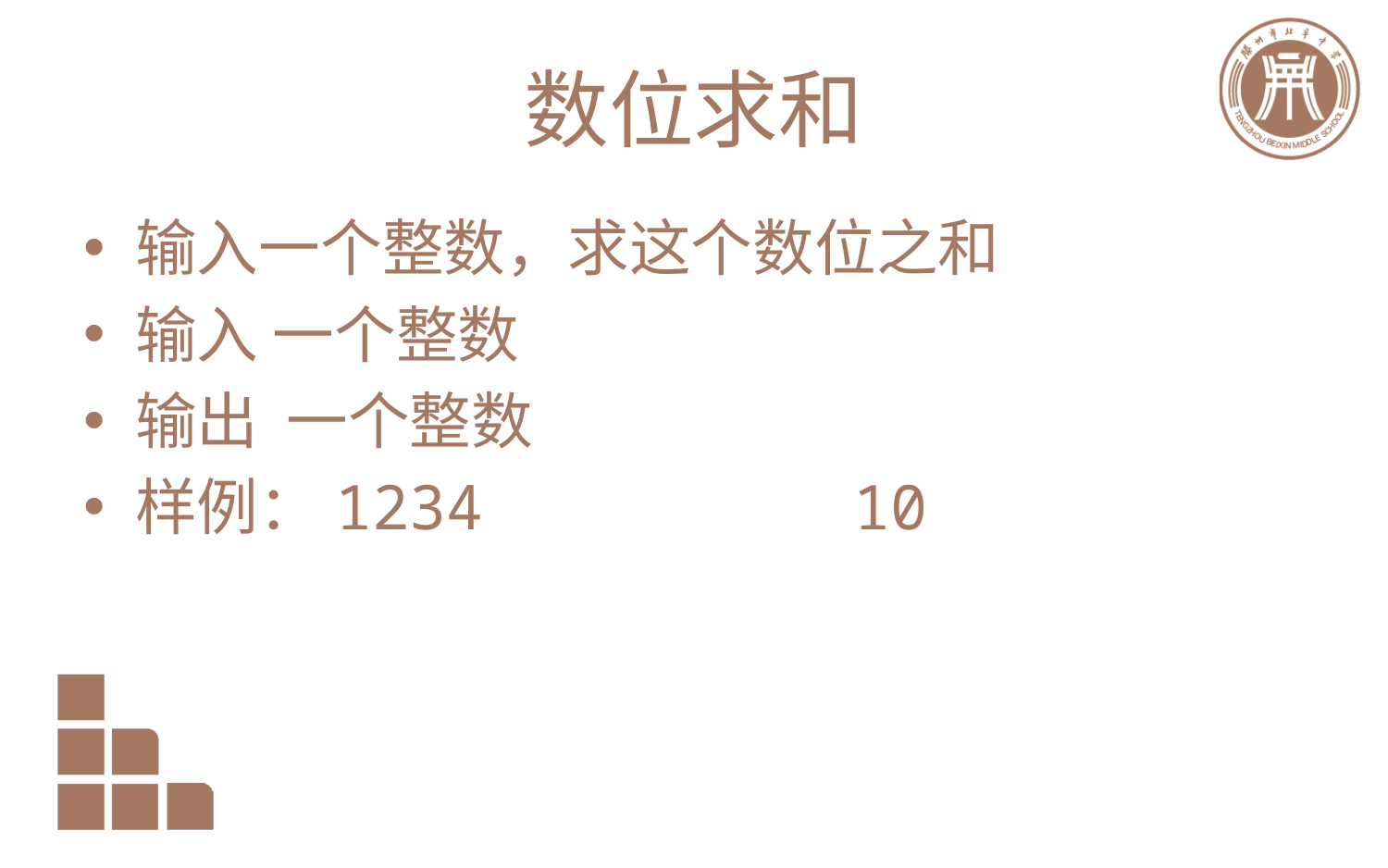

# 数位求和
输入一个整数，求这个数位之和
输入 一个整数
输出  一个整数
样例：1234          10